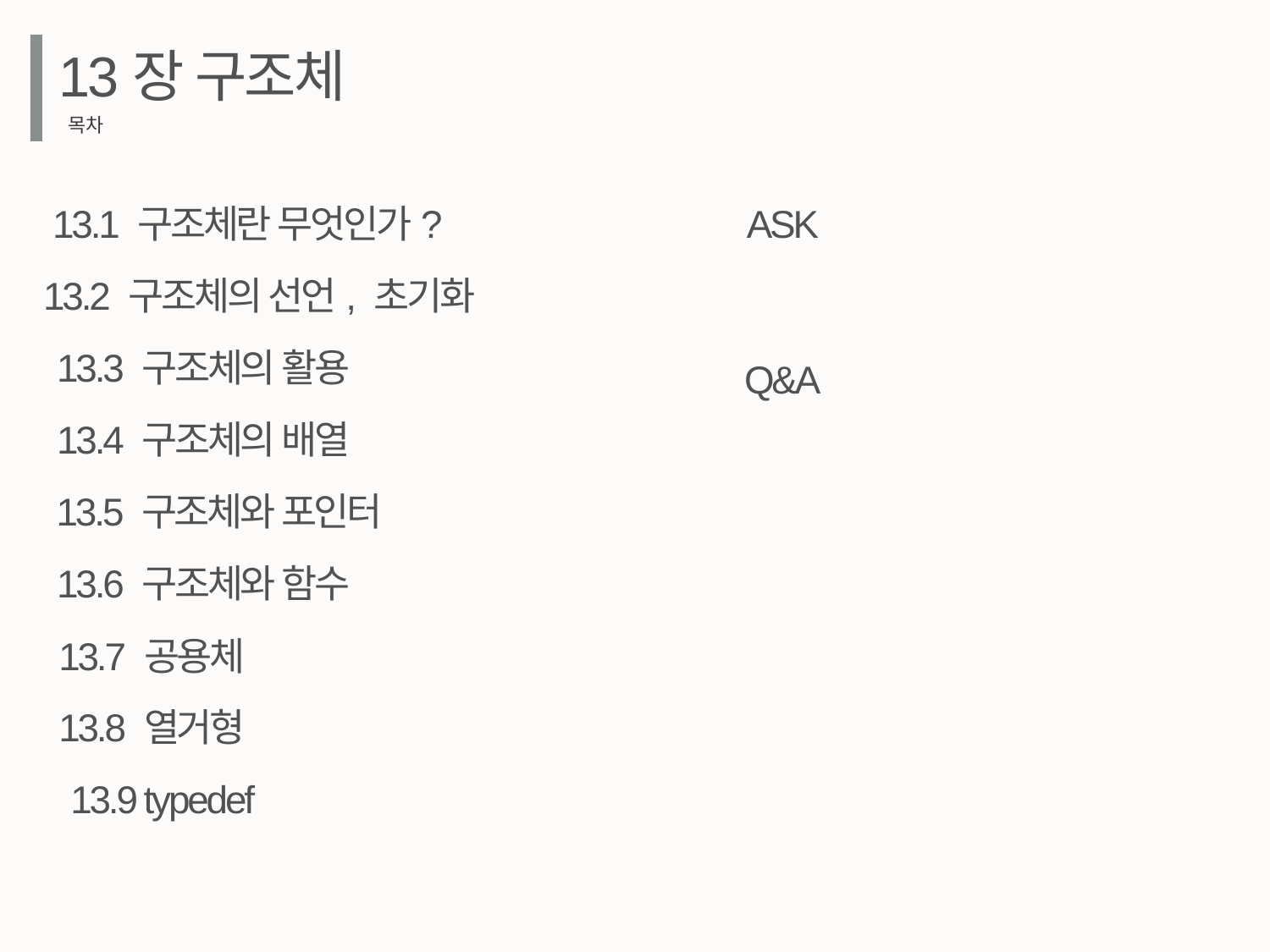

13장 구조체
목차
13.1 구조체란 무엇인가?
ASK
13.2 구조체의 선언, 초기화
13.3 구조체의 활용
Q&A
13.4 구조체의 배열
13.5 구조체와 포인터
13.6 구조체와 함수
13.7 공용체
13.8 열거형
13.9 typedef